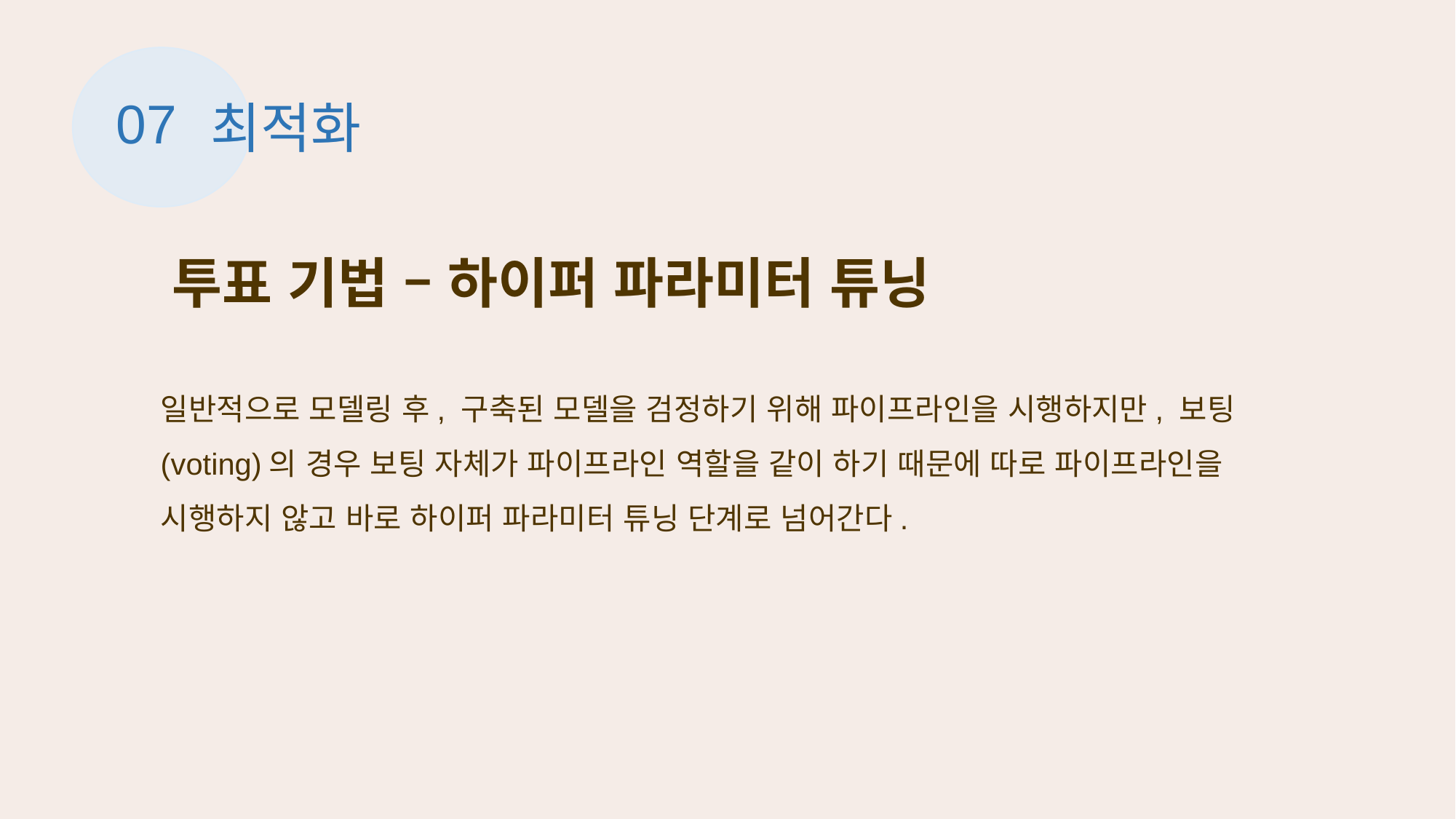

07
최적화
투표 기법 – 하이퍼 파라미터 튜닝
일반적으로 모델링 후, 구축된 모델을 검정하기 위해 파이프라인을 시행하지만, 보팅(voting)의 경우 보팅 자체가 파이프라인 역할을 같이 하기 때문에 따로 파이프라인을 시행하지 않고 바로 하이퍼 파라미터 튜닝 단계로 넘어간다.